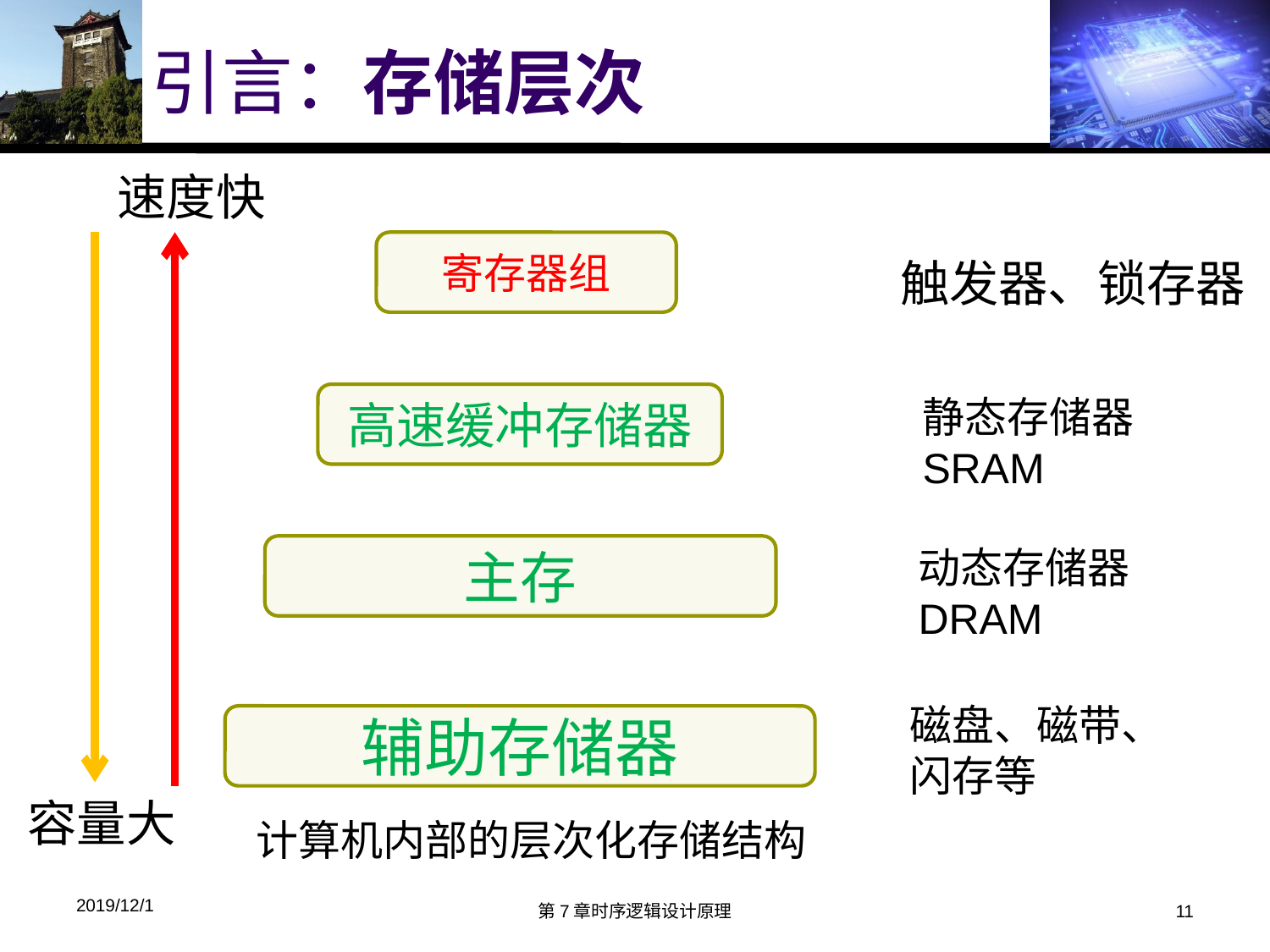

# 引言：存储层次
速度快
寄存器组
触发器、锁存器
高速缓冲存储器
静态存储器SRAM
动态存储器DRAM
主存
磁盘、磁带、闪存等
辅助存储器
容量大
计算机内部的层次化存储结构
2019/12/1
第7章时序逻辑设计原理
11